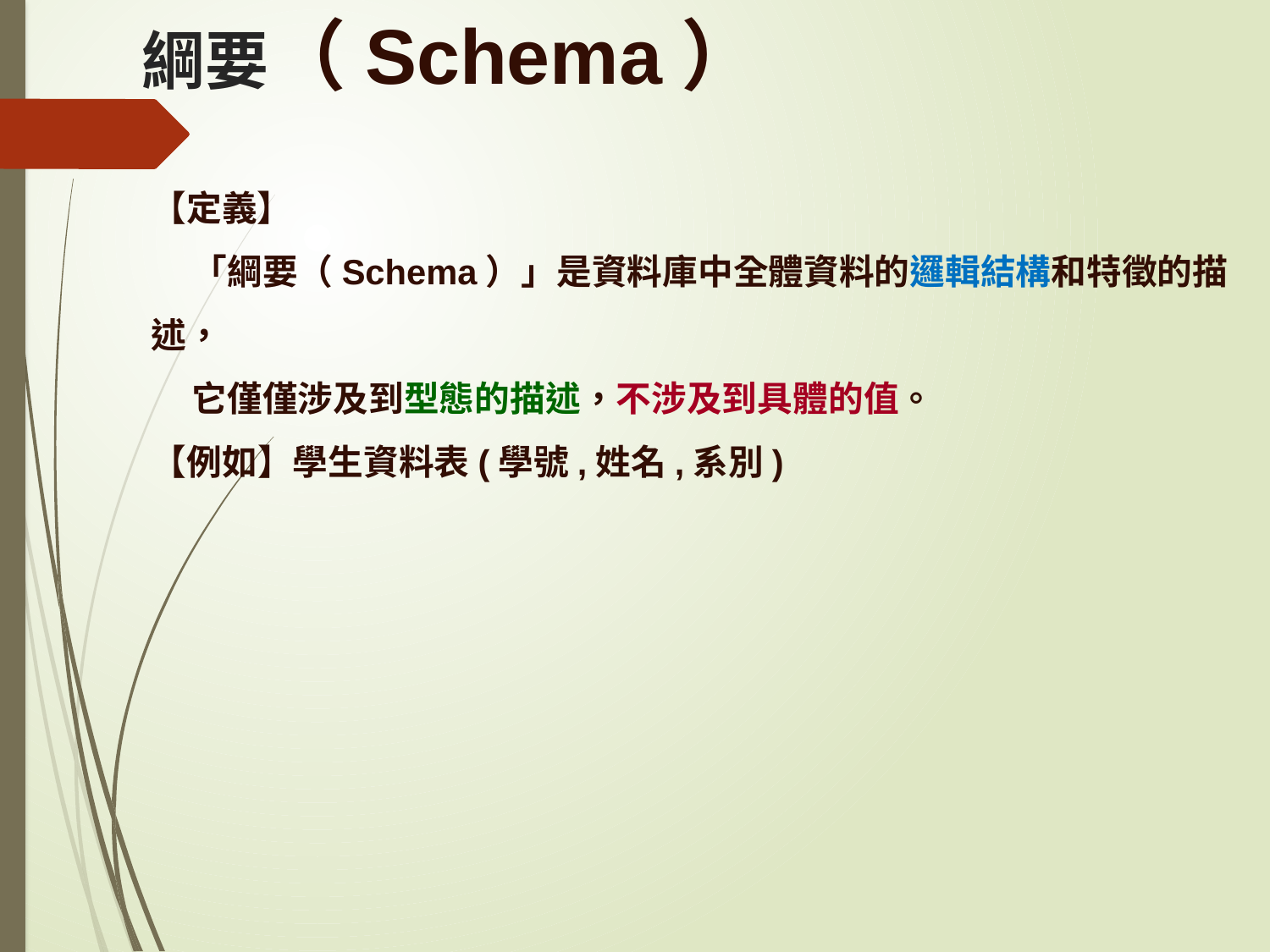

# 綱要（Schema）
【定義】
    「綱要（Schema）」是資料庫中全體資料的邏輯結構和特徵的描述，
    它僅僅涉及到型態的描述，不涉及到具體的值。
【例如】學生資料表(學號,姓名,系別)